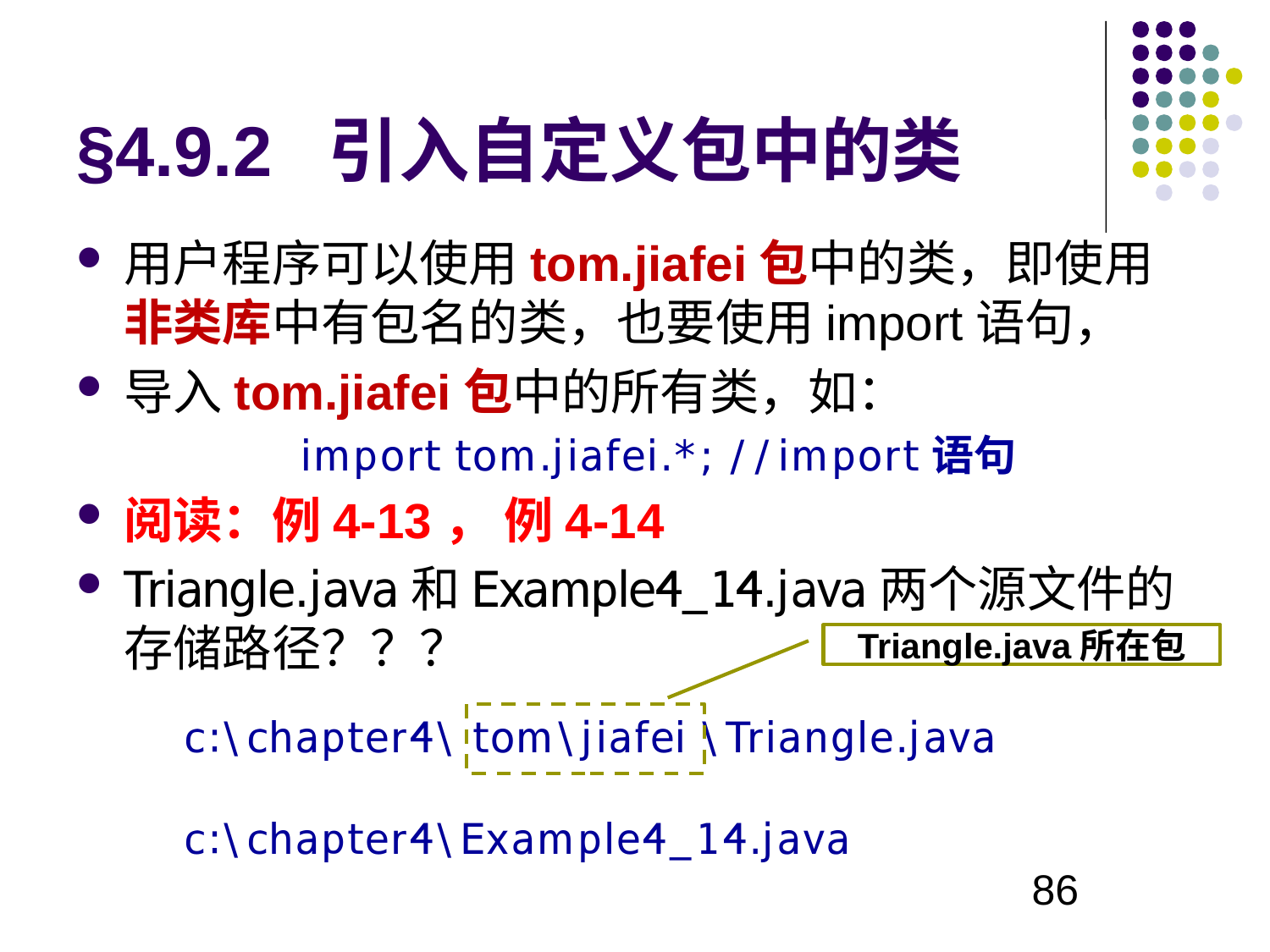

# §4.9.2  引入自定义包中的类
用户程序可以使用tom.jiafei包中的类，即使用非类库中有包名的类，也要使用import语句，
导入tom.jiafei包中的所有类，如：
import tom.jiafei.*;	//import语句
阅读：例4-13， 例4-14
Triangle.java和Example4_14.java两个源文件的存储路径？？？
Triangle.java所在包
c:\chapter4\ tom\jiafei \Triangle.java

c:\chapter4\Example4_14.java
86